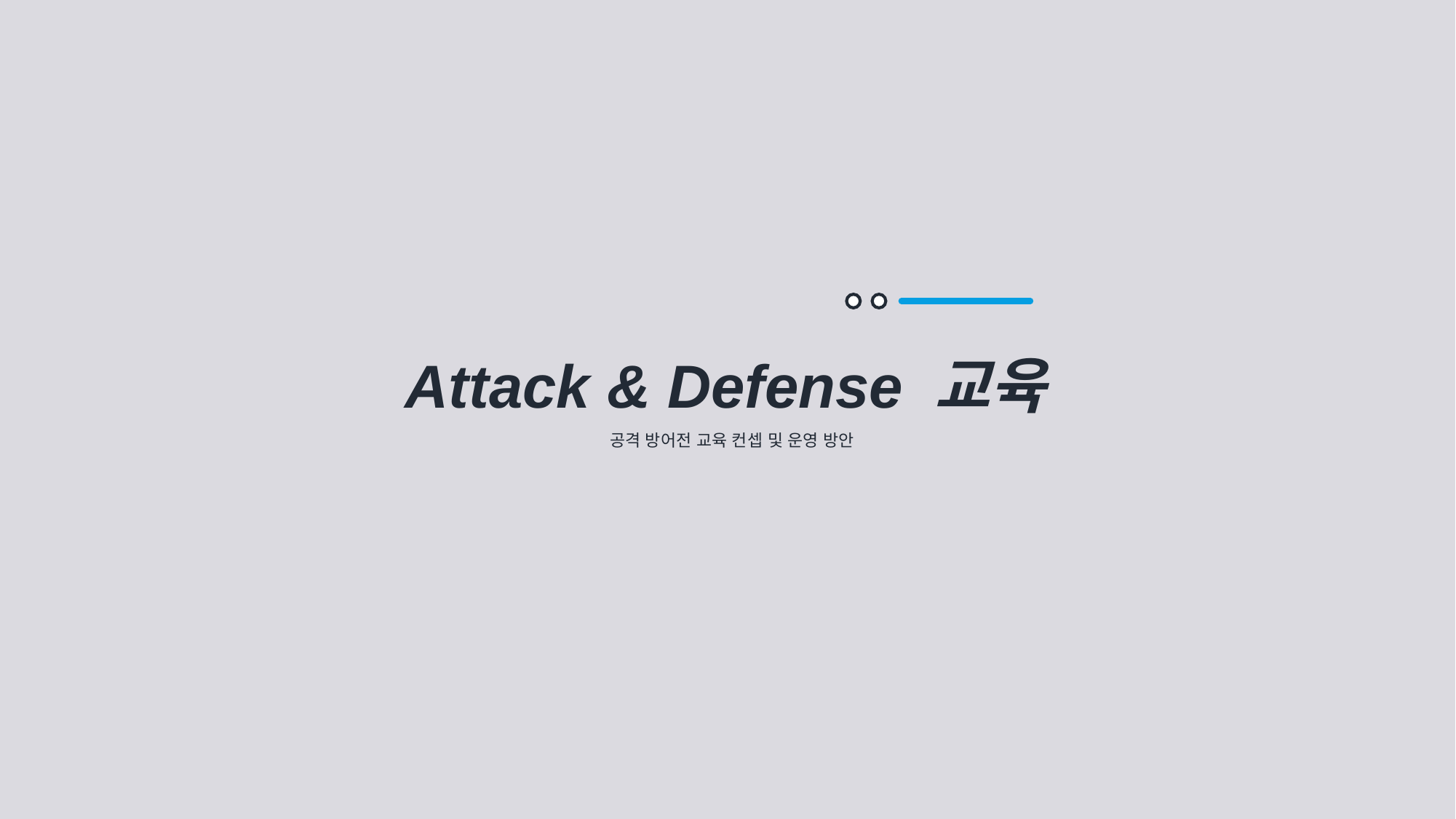

Attack & Defense 교육
  공격 방어전 교육 컨셉 및 운영 방안